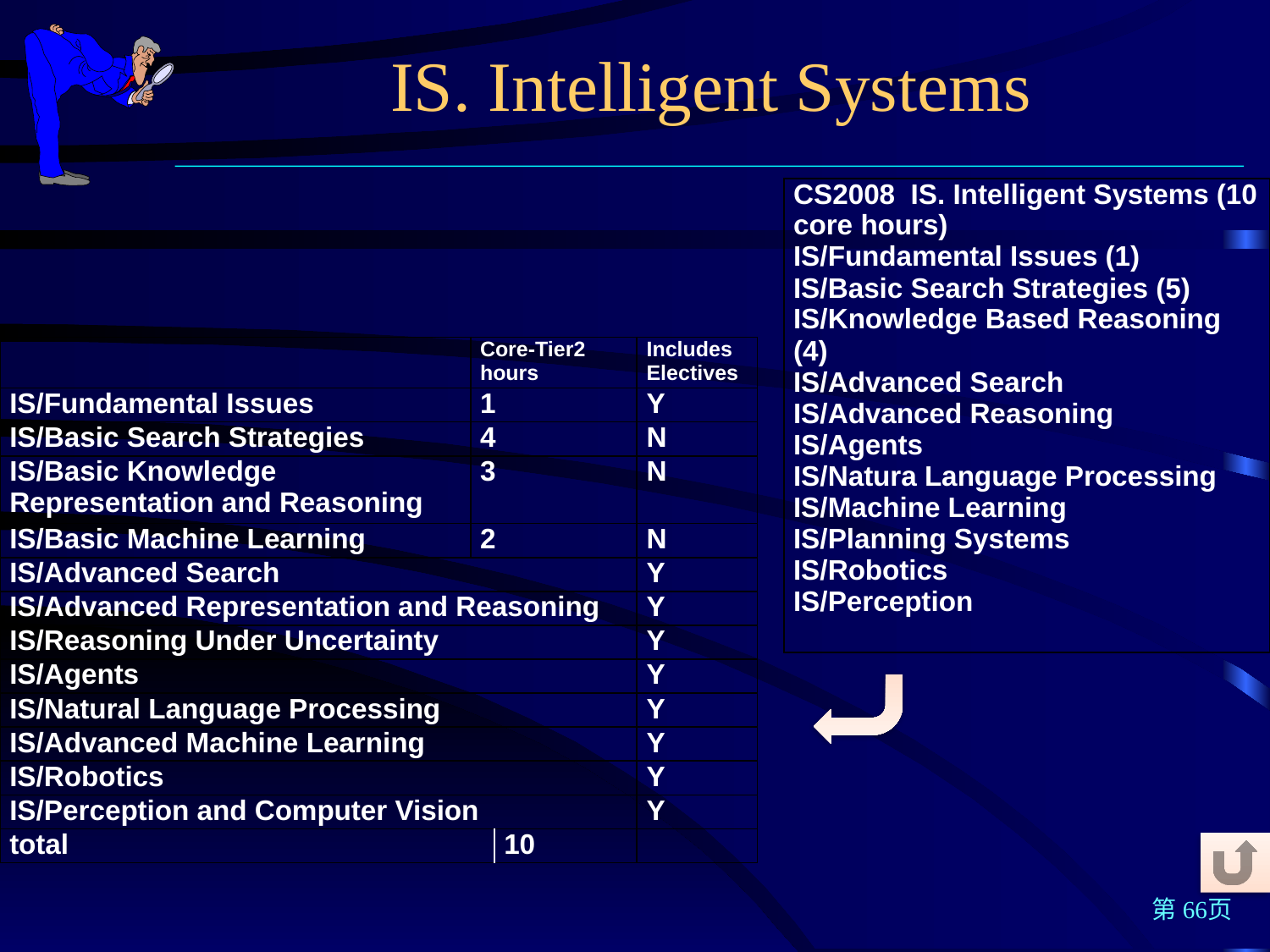

IS. Intelligent Systems
| CS2008 IS. Intelligent Systems (10 core hours) IS/Fundamental Issues (1) IS/Basic Search Strategies (5) IS/Knowledge Based Reasoning (4) IS/Advanced Search IS/Advanced Reasoning IS/Agents IS/Natura Language Processing IS/Machine Learning IS/Planning Systems IS/Robotics IS/Perception |
| --- |
|  | Core-Tier2 hours |  | Includes Electives |
| --- | --- | --- | --- |
| IS/Fundamental Issues | 1 |  | Y |
| IS/Basic Search Strategies | 4 |  | N |
| IS/Basic Knowledge Representation and Reasoning | 3 |  | N |
| IS/Basic Machine Learning | 2 |  | N |
| IS/Advanced Search |  |  | Y |
| IS/Advanced Representation and Reasoning |  |  | Y |
| IS/Reasoning Under Uncertainty |  |  | Y |
| IS/Agents |  |  | Y |
| IS/Natural Language Processing |  |  | Y |
| IS/Advanced Machine Learning |  |  | Y |
| IS/Robotics |  |  | Y |
| IS/Perception and Computer Vision |  |  | Y |
| total |  | 10 |  |

第66页